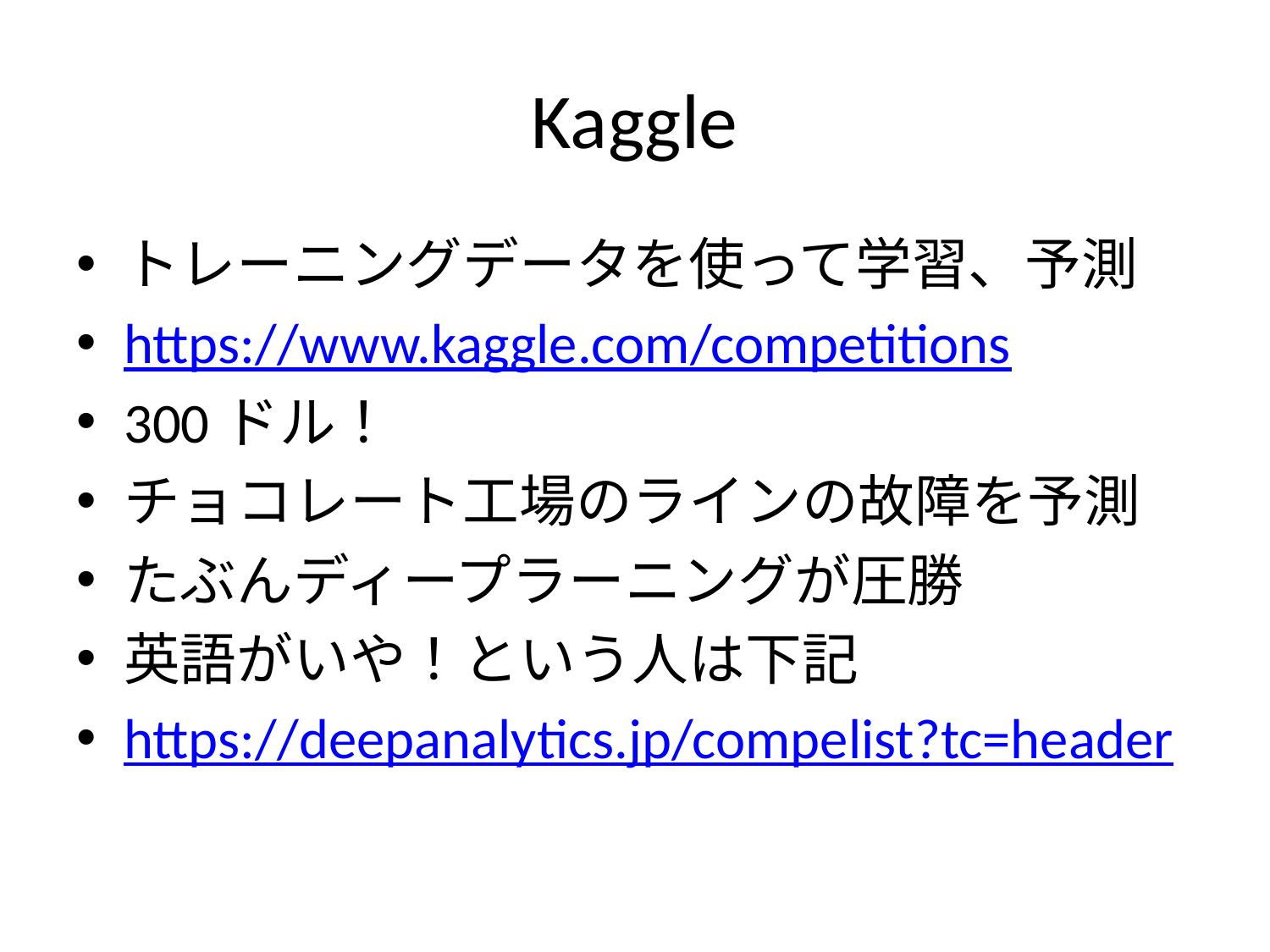

# Kaggle
トレーニングデータを使って学習、予測
https://www.kaggle.com/competitions
300ドル！
チョコレート工場のラインの故障を予測
たぶんディープラーニングが圧勝
英語がいや！という人は下記
https://deepanalytics.jp/compelist?tc=header